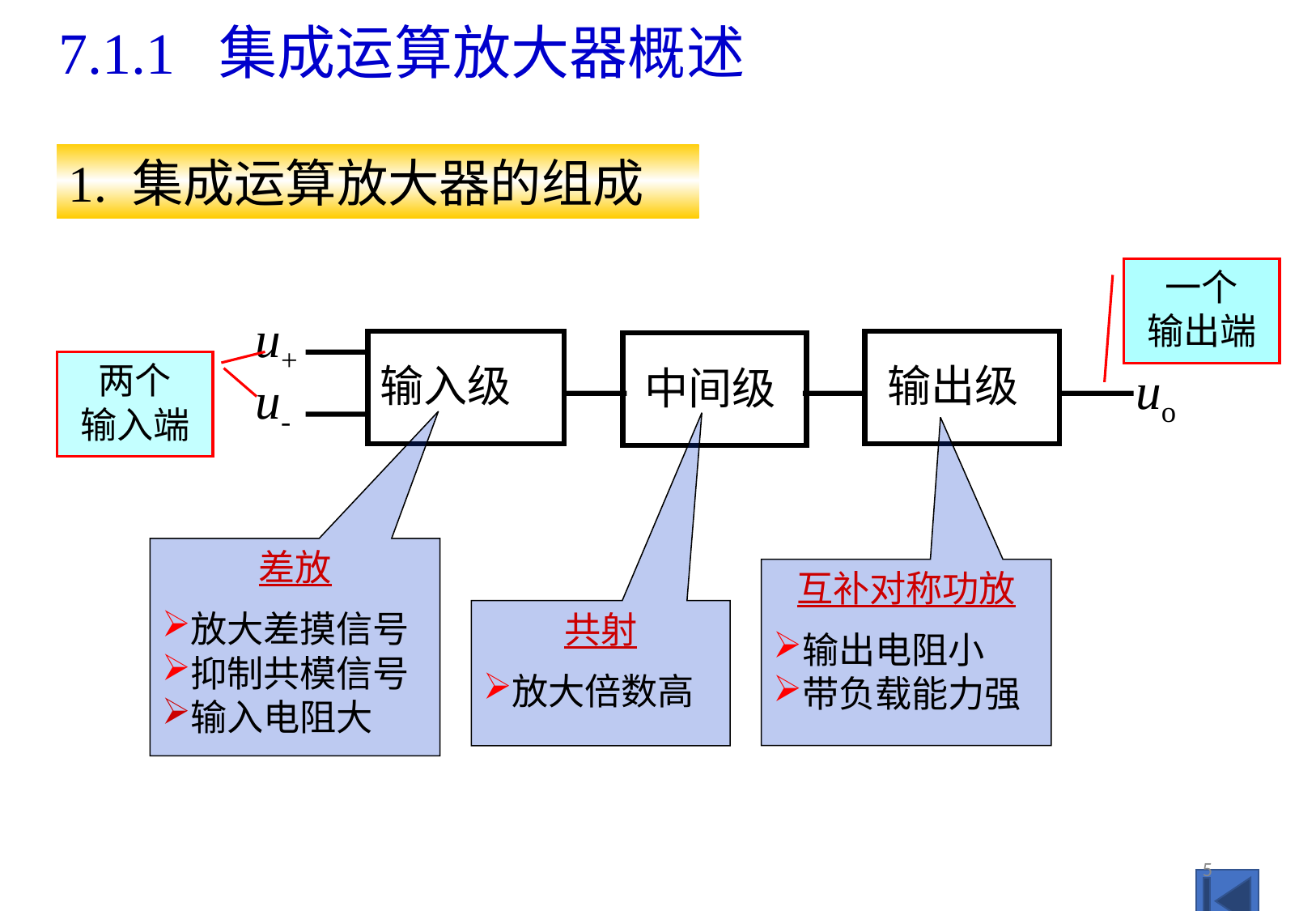

7.1.1  集成运算放大器概述
1. 集成运算放大器的组成
一个
输出端
u+

输入级
输出级
uo
中间级
u-

两个
输入端

差放
放大差摸信号
抑制共模信号
输入电阻大

互补对称功放
输出电阻小
带负载能力强

共射
放大倍数高
5